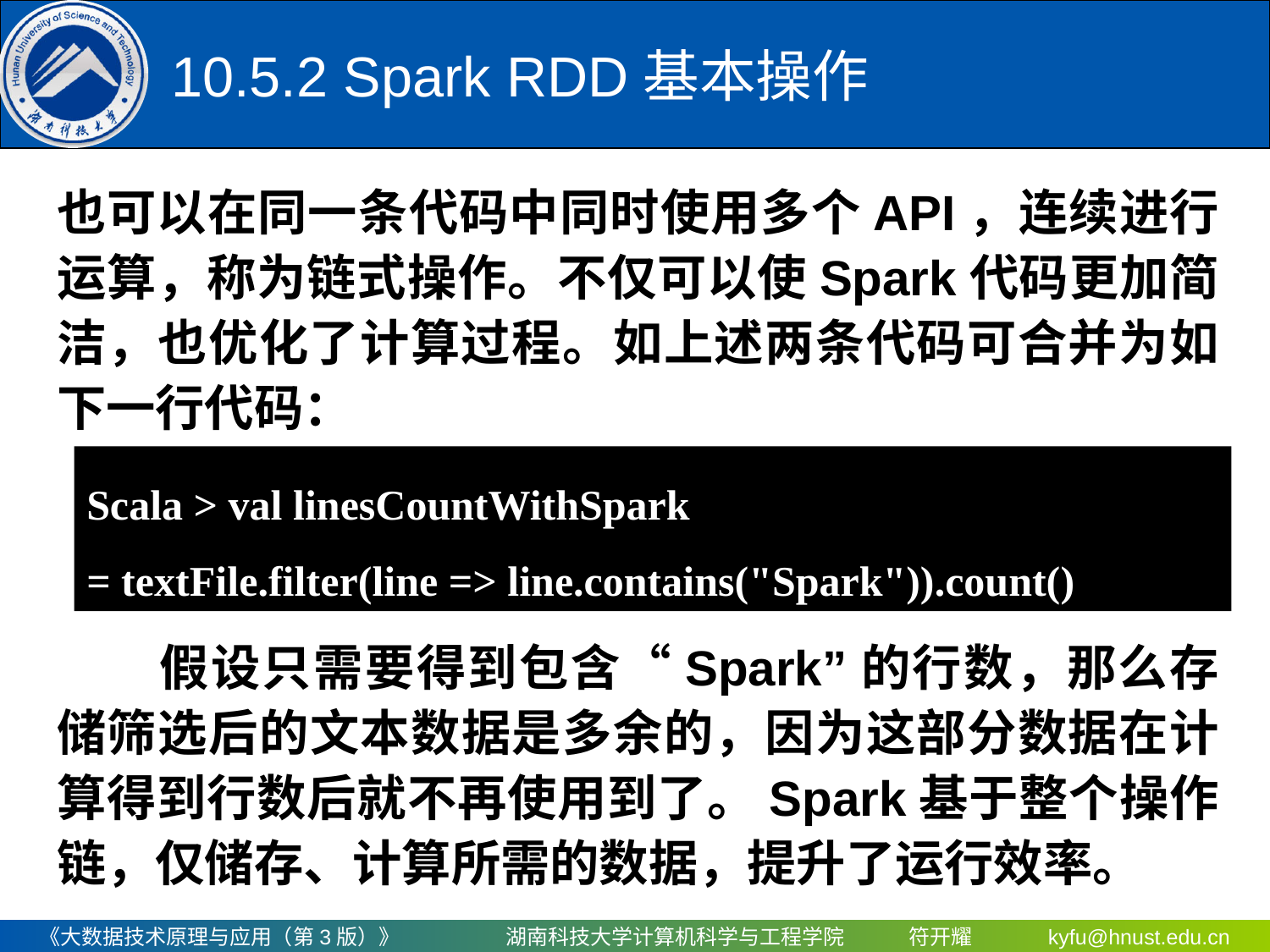

# 10.5.2 Spark RDD基本操作
也可以在同一条代码中同时使用多个API，连续进行运算，称为链式操作。不仅可以使Spark代码更加简洁，也优化了计算过程。如上述两条代码可合并为如下一行代码：

　　假设只需要得到包含“Spark”的行数，那么存储筛选后的文本数据是多余的，因为这部分数据在计算得到行数后就不再使用到了。Spark基于整个操作链，仅储存、计算所需的数据，提升了运行效率。
Scala > val linesCountWithSpark
= textFile.filter(line => line.contains("Spark")).count()